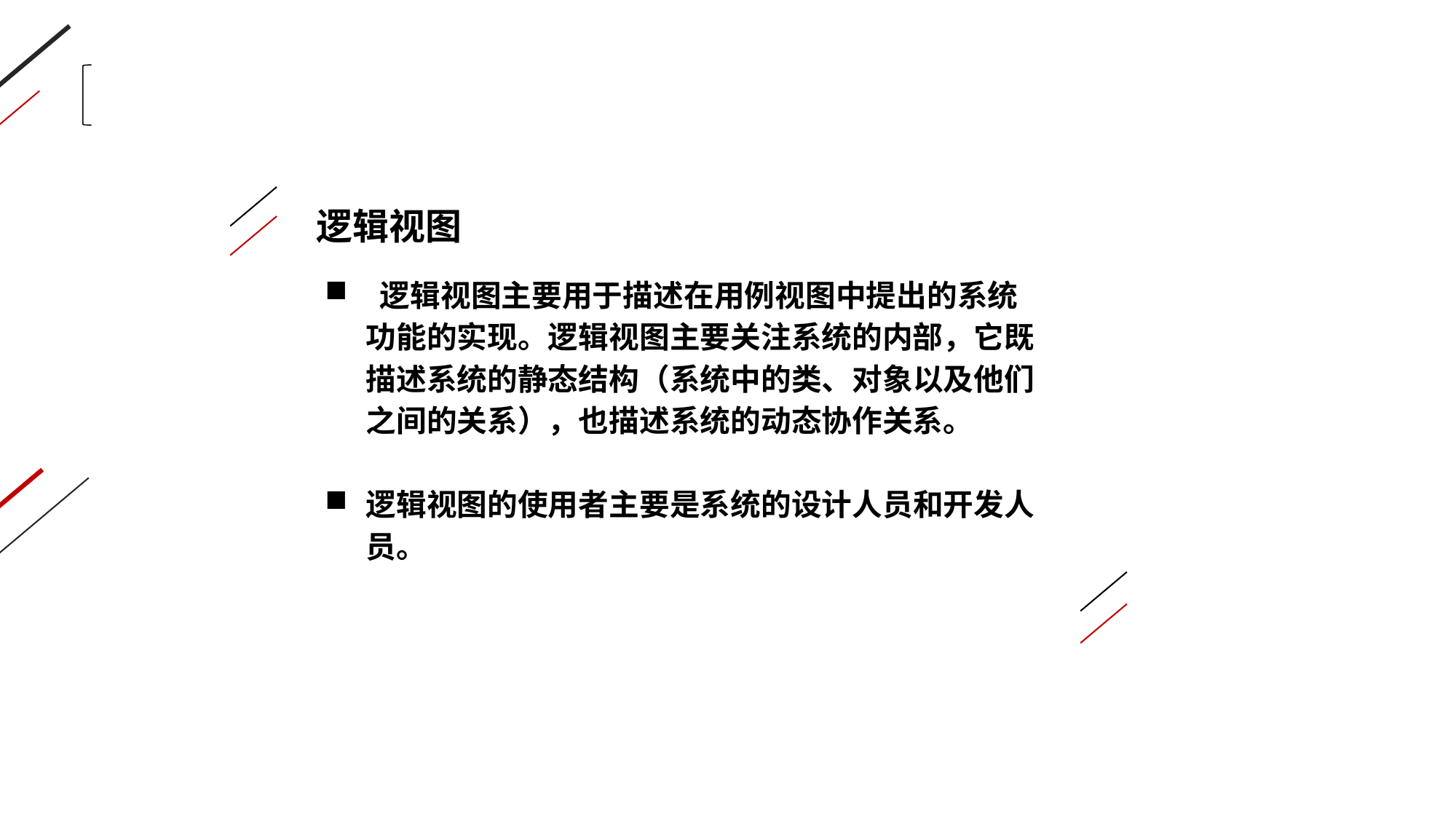

逻辑视图

 逻辑视图主要用于描述在用例视图中提出的系统功能的实现。逻辑视图主要关注系统的内部，它既描述系统的静态结构（系统中的类、对象以及他们之间的关系），也描述系统的动态协作关系。

逻辑视图的使用者主要是系统的设计人员和开发人员。